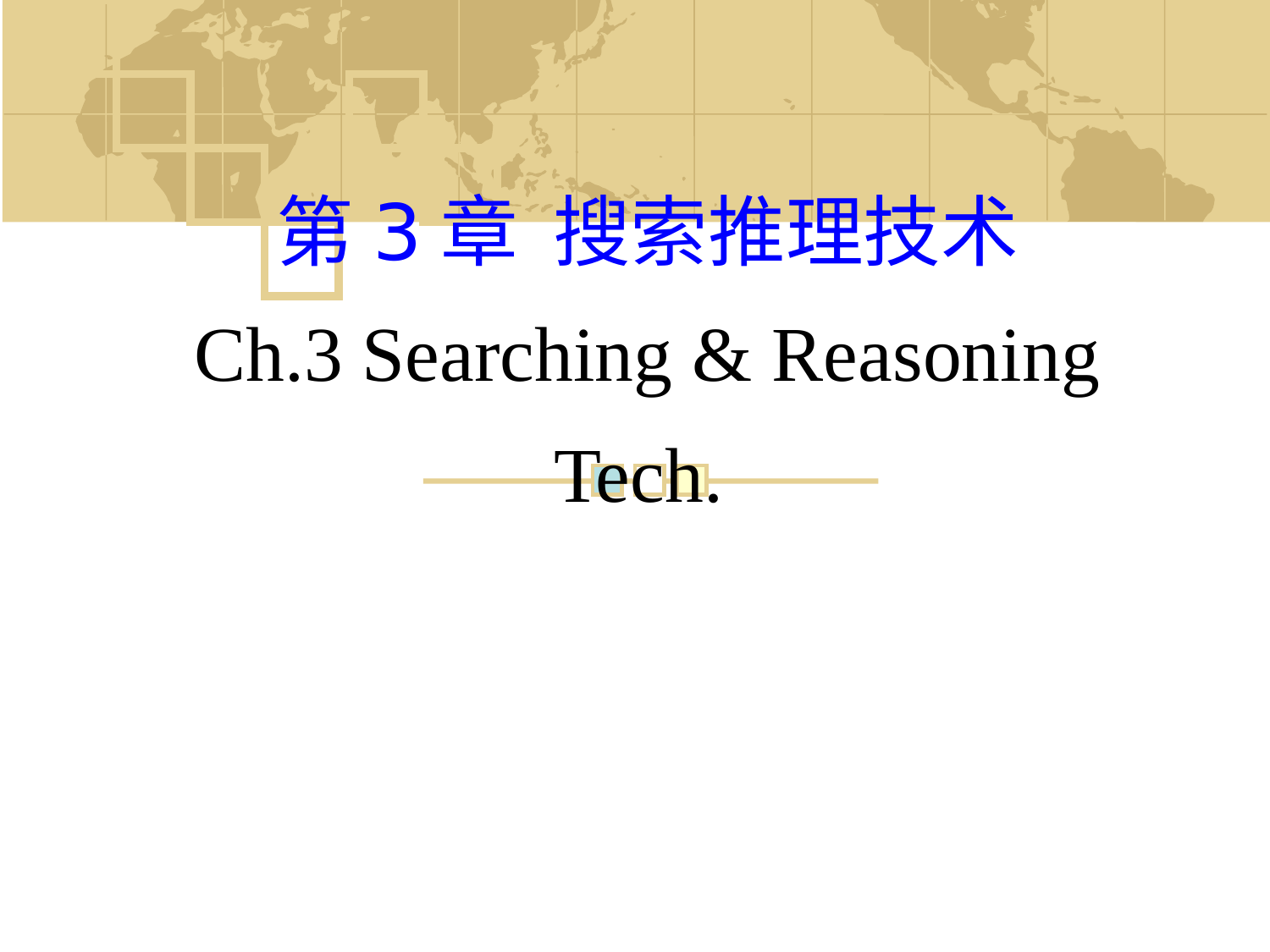

第3章  搜索推理技术
Ch.3 Searching & Reasoning Tech.